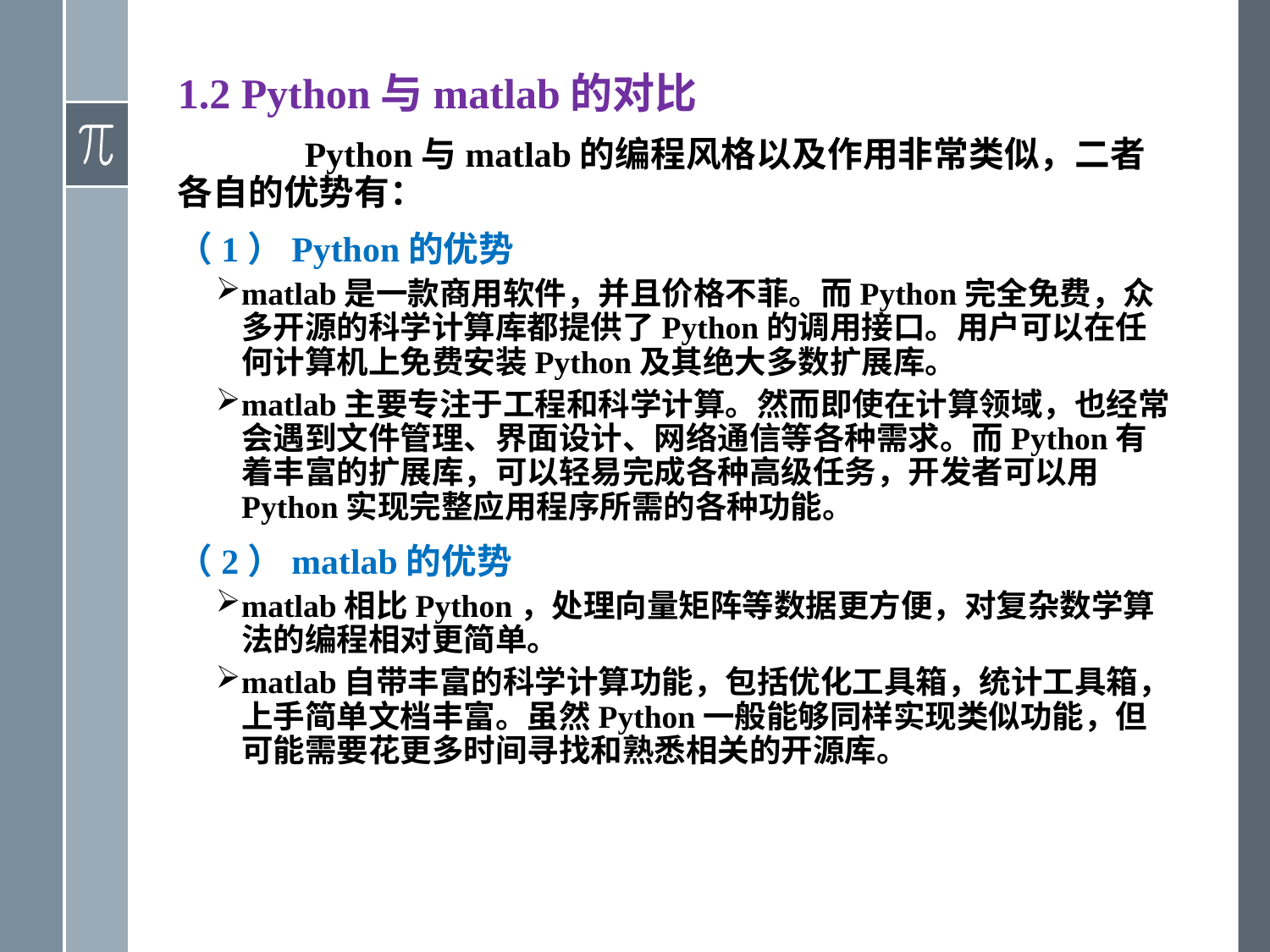

1.2 Python与matlab的对比
	Python与matlab的编程风格以及作用非常类似，二者各自的优势有：
（1）Python的优势
matlab是一款商用软件，并且价格不菲。而Python完全免费，众多开源的科学计算库都提供了Python的调用接口。用户可以在任何计算机上免费安装Python及其绝大多数扩展库。
matlab主要专注于工程和科学计算。然而即使在计算领域，也经常会遇到文件管理、界面设计、网络通信等各种需求。而Python有着丰富的扩展库，可以轻易完成各种高级任务，开发者可以用Python实现完整应用程序所需的各种功能。
（2）matlab的优势
matlab相比Python，处理向量矩阵等数据更方便，对复杂数学算法的编程相对更简单。
matlab自带丰富的科学计算功能，包括优化工具箱，统计工具箱，上手简单文档丰富。虽然Python一般能够同样实现类似功能，但可能需要花更多时间寻找和熟悉相关的开源库。